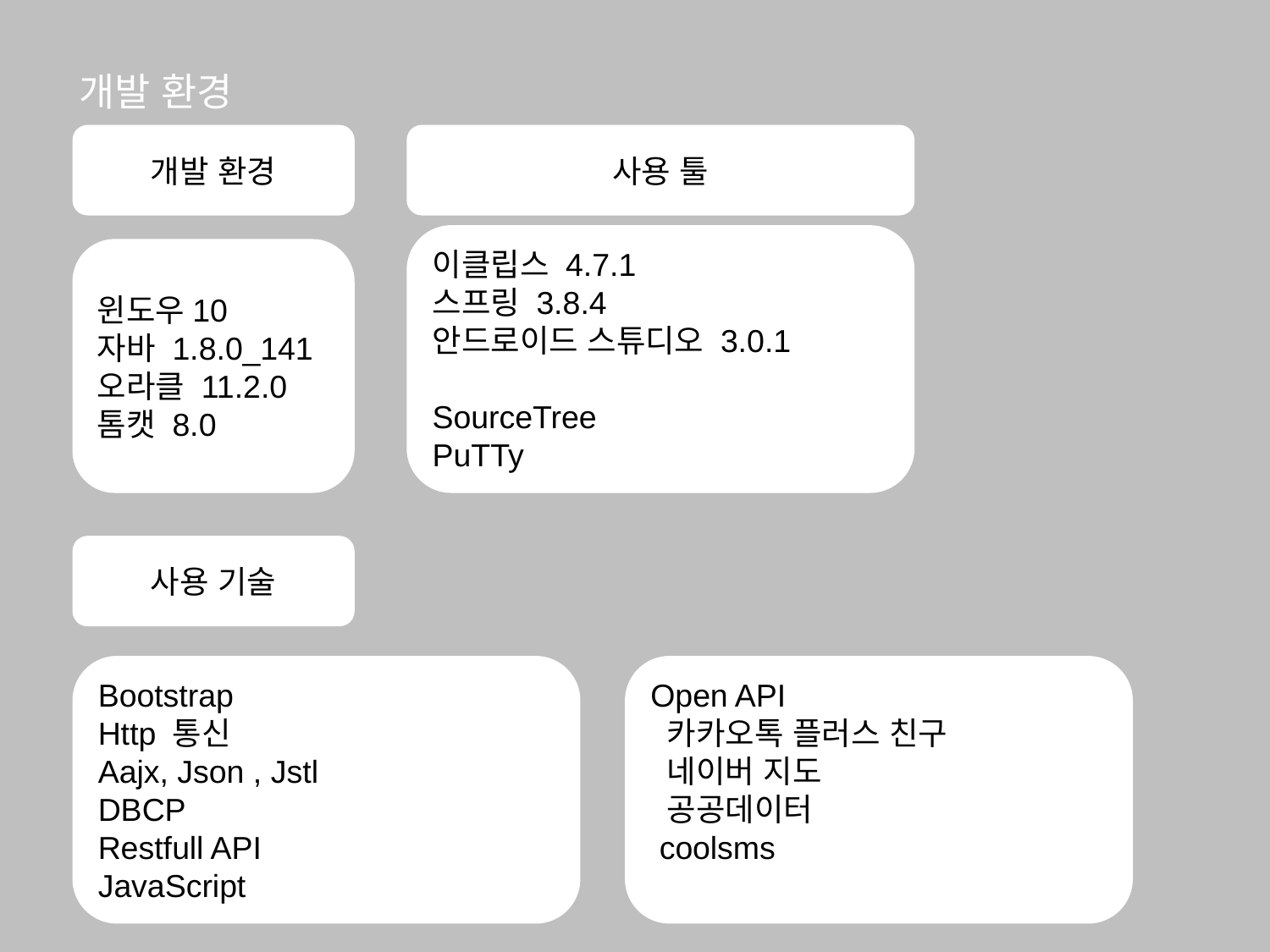

개발 환경
사용 툴
개발 환경
이클립스 4.7.1
스프링 3.8.4
안드로이드 스튜디오 3.0.1

SourceTree
PuTTy
윈도우10
자바 1.8.0_141
오라클 11.2.0
톰캣 8.0
사용 기술
Bootstrap
Http 통신
Aajx, Json , Jstl
DBCP
Restfull API
JavaScript
Open API
 카카오톡 플러스 친구
 네이버 지도
 공공데이터
 coolsms